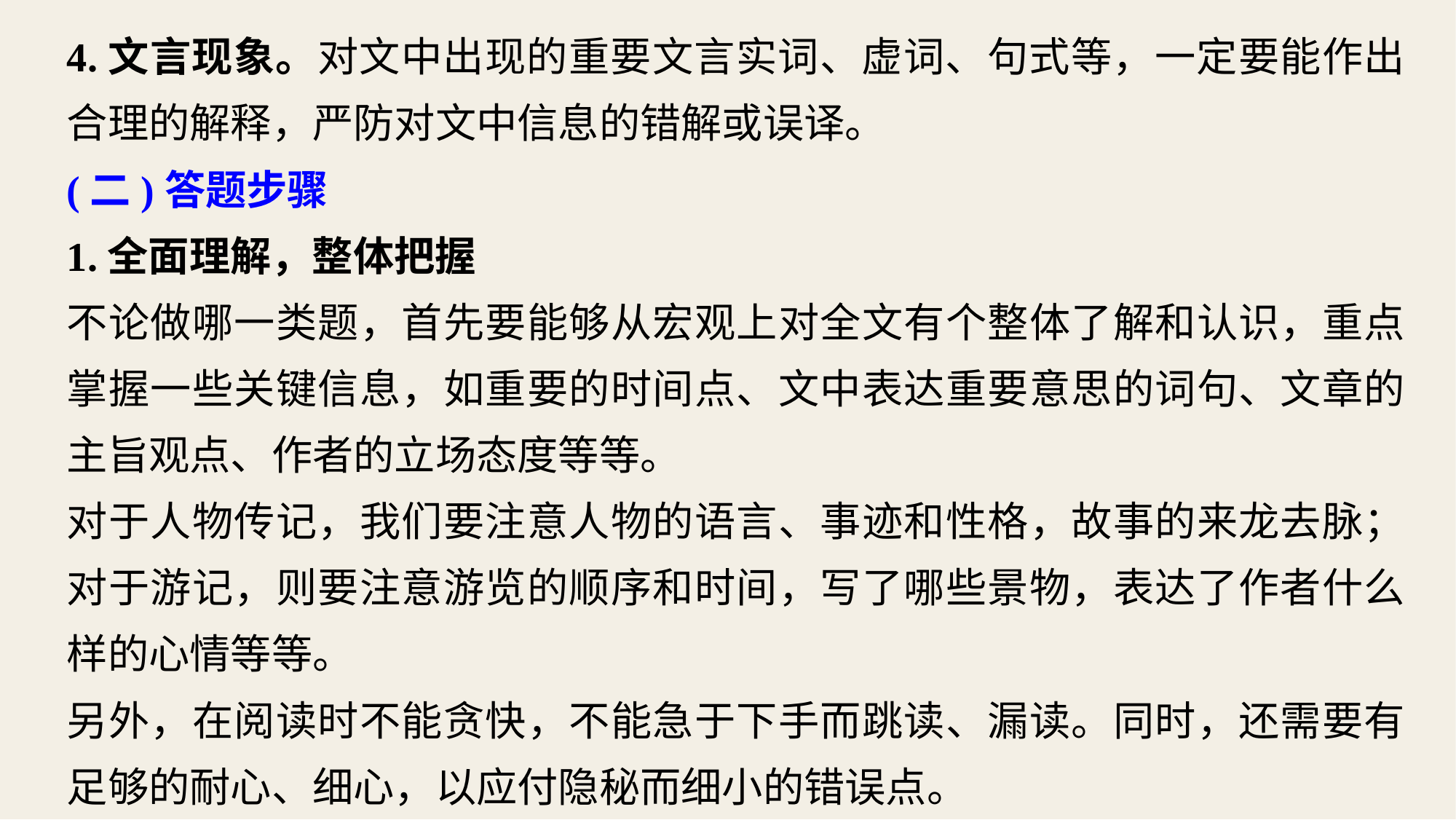

4.文言现象。对文中出现的重要文言实词、虚词、句式等，一定要能作出合理的解释，严防对文中信息的错解或误译。
(二)答题步骤
1.全面理解，整体把握
不论做哪一类题，首先要能够从宏观上对全文有个整体了解和认识，重点掌握一些关键信息，如重要的时间点、文中表达重要意思的词句、文章的主旨观点、作者的立场态度等等。
对于人物传记，我们要注意人物的语言、事迹和性格，故事的来龙去脉；对于游记，则要注意游览的顺序和时间，写了哪些景物，表达了作者什么样的心情等等。
另外，在阅读时不能贪快，不能急于下手而跳读、漏读。同时，还需要有足够的耐心、细心，以应付隐秘而细小的错误点。